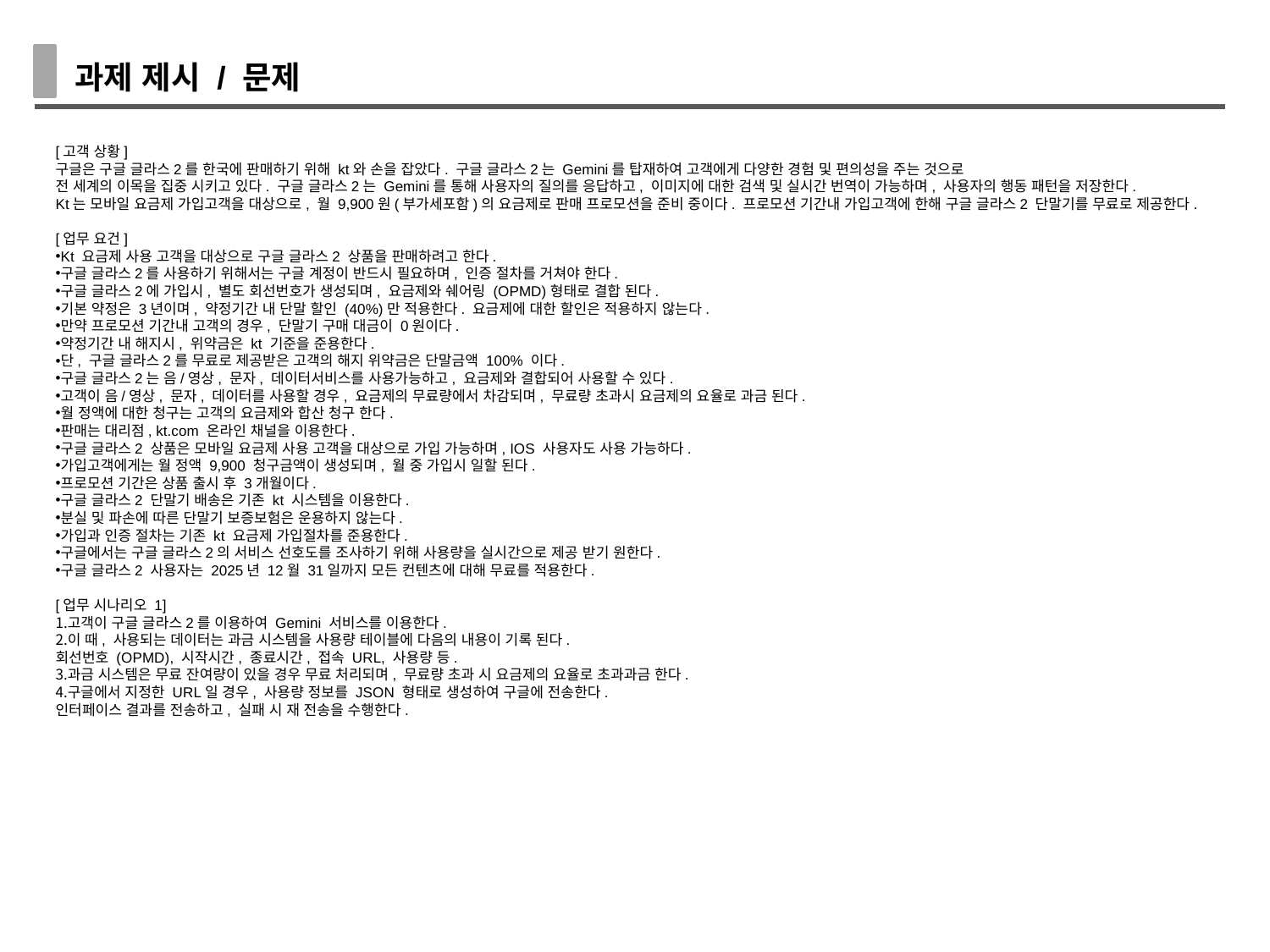

과제 제시 / 문제
[고객 상황]
구글은 구글 글라스2를 한국에 판매하기 위해 kt와 손을 잡았다. 구글 글라스2는 Gemini를 탑재하여 고객에게 다양한 경험 및 편의성을 주는 것으로
전 세계의 이목을 집중 시키고 있다. 구글 글라스2는 Gemini를 통해 사용자의 질의를 응답하고, 이미지에 대한 검색 및 실시간 번역이 가능하며, 사용자의 행동 패턴을 저장한다.
Kt는 모바일 요금제 가입고객을 대상으로, 월 9,900원(부가세포함)의 요금제로 판매 프로모션을 준비 중이다. 프로모션 기간내 가입고객에 한해 구글 글라스2 단말기를 무료로 제공한다.

[업무 요건]
Kt 요금제 사용 고객을 대상으로 구글 글라스2 상품을 판매하려고 한다.
구글 글라스2를 사용하기 위해서는 구글 계정이 반드시 필요하며, 인증 절차를 거쳐야 한다.
구글 글라스2에 가입시, 별도 회선번호가 생성되며, 요금제와 쉐어링 (OPMD)형태로 결합 된다.
기본 약정은 3년이며, 약정기간 내 단말 할인 (40%)만 적용한다. 요금제에 대한 할인은 적용하지 않는다.
만약 프로모션 기간내 고객의 경우, 단말기 구매 대금이 0원이다.
약정기간 내 해지시, 위약금은 kt 기준을 준용한다.
단, 구글 글라스2를 무료로 제공받은 고객의 해지 위약금은 단말금액 100% 이다.
구글 글라스2는 음/영상, 문자, 데이터서비스를 사용가능하고, 요금제와 결합되어 사용할 수 있다.
고객이 음/영상, 문자, 데이터를 사용할 경우, 요금제의 무료량에서 차감되며, 무료량 초과시 요금제의 요율로 과금 된다.
월 정액에 대한 청구는 고객의 요금제와 합산 청구 한다.
판매는 대리점, kt.com 온라인 채널을 이용한다.
구글 글라스2 상품은 모바일 요금제 사용 고객을 대상으로 가입 가능하며, IOS 사용자도 사용 가능하다.
가입고객에게는 월 정액 9,900 청구금액이 생성되며, 월 중 가입시 일할 된다.
프로모션 기간은 상품 출시 후 3개월이다.
구글 글라스2 단말기 배송은 기존 kt 시스템을 이용한다.
분실 및 파손에 따른 단말기 보증보험은 운용하지 않는다.
가입과 인증 절차는 기존 kt 요금제 가입절차를 준용한다.
구글에서는 구글 글라스2의 서비스 선호도를 조사하기 위해 사용량을 실시간으로 제공 받기 원한다.
구글 글라스2 사용자는 2025년 12월 31일까지 모든 컨텐츠에 대해 무료를 적용한다.

[업무 시나리오 1]
고객이 구글 글라스2를 이용하여 Gemini 서비스를 이용한다.
이 때, 사용되는 데이터는 과금 시스템을 사용량 테이블에 다음의 내용이 기록 된다.
회선번호 (OPMD), 시작시간, 종료시간, 접속 URL, 사용량 등.
과금 시스템은 무료 잔여량이 있을 경우 무료 처리되며, 무료량 초과 시 요금제의 요율로 초과과금 한다.
구글에서 지정한 URL일 경우, 사용량 정보를 JSON 형태로 생성하여 구글에 전송한다.
인터페이스 결과를 전송하고, 실패 시 재 전송을 수행한다.